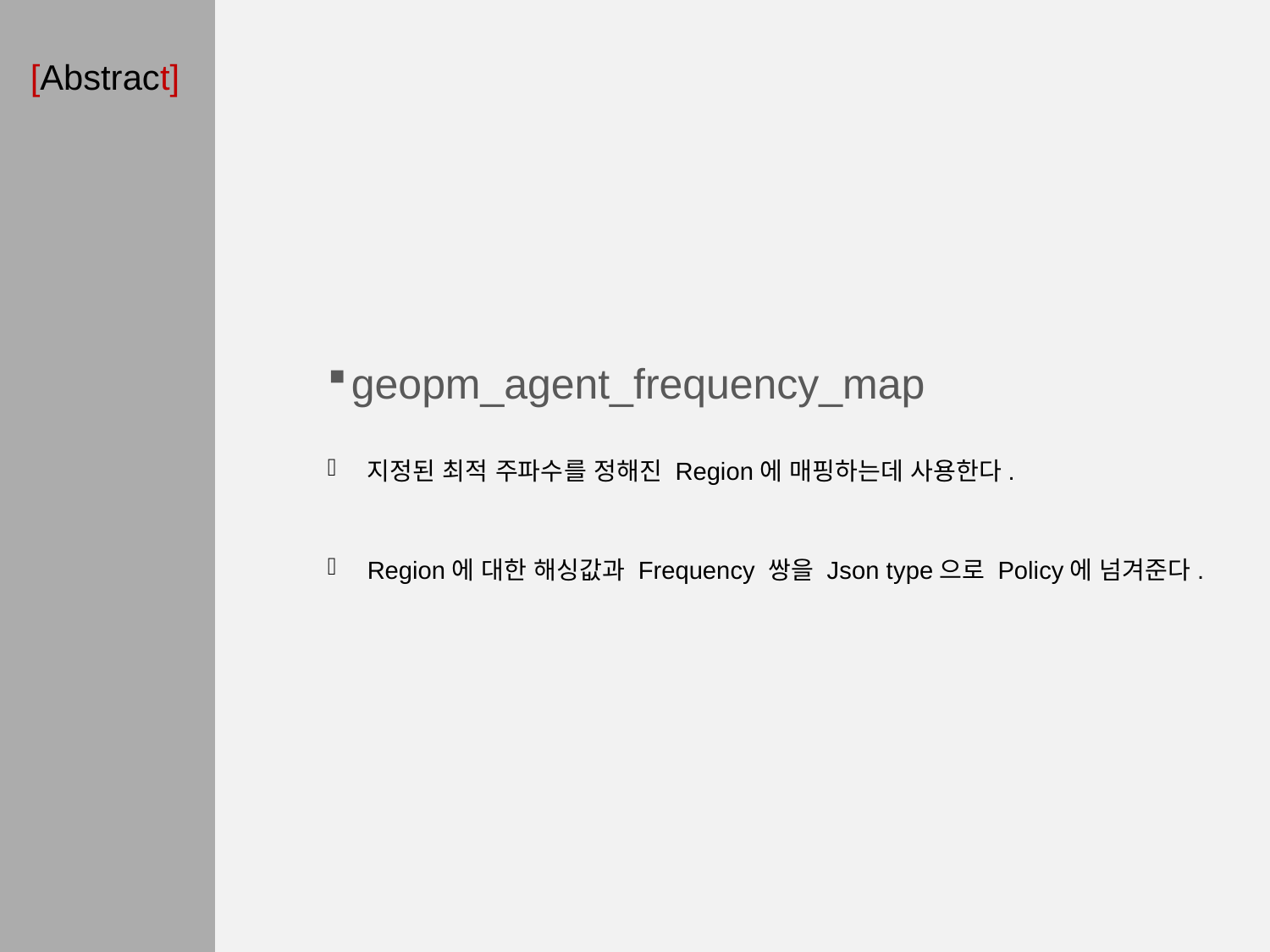

# [Abstract]
geopm_agent_frequency_map

지정된 최적 주파수를 정해진 Region에 매핑하는데 사용한다.

Region에 대한 해싱값과 Frequency 쌍을 Json type으로 Policy에 넘겨준다.